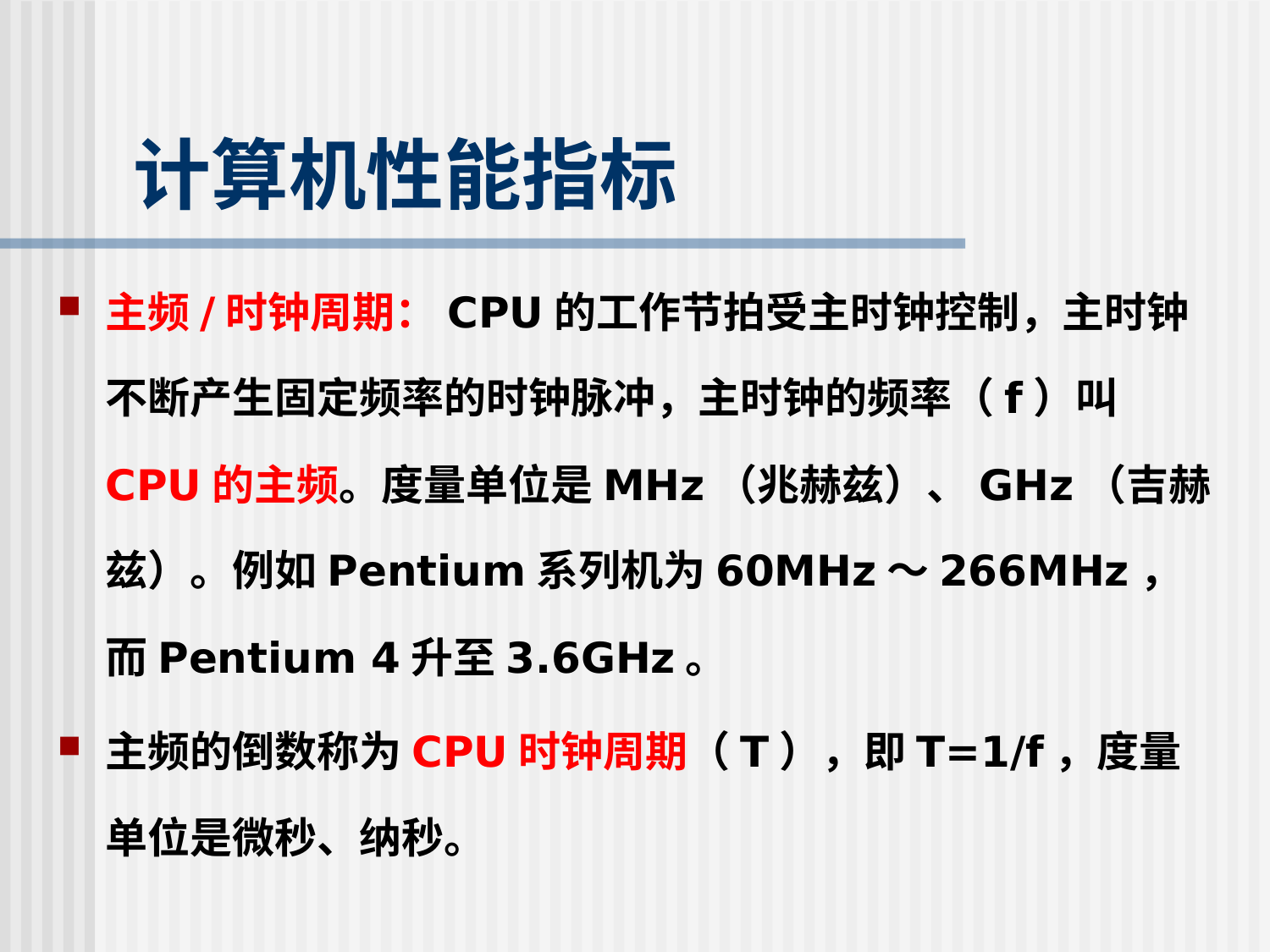

# 计算机性能指标
主频/时钟周期：CPU的工作节拍受主时钟控制，主时钟不断产生固定频率的时钟脉冲，主时钟的频率（f）叫CPU的主频。度量单位是MHz（兆赫兹）、GHz（吉赫兹）。例如Pentium系列机为60MHz～266MHz，而Pentium 4升至3.6GHz。
主频的倒数称为CPU时钟周期（T），即T=1/f，度量单位是微秒、纳秒。
7